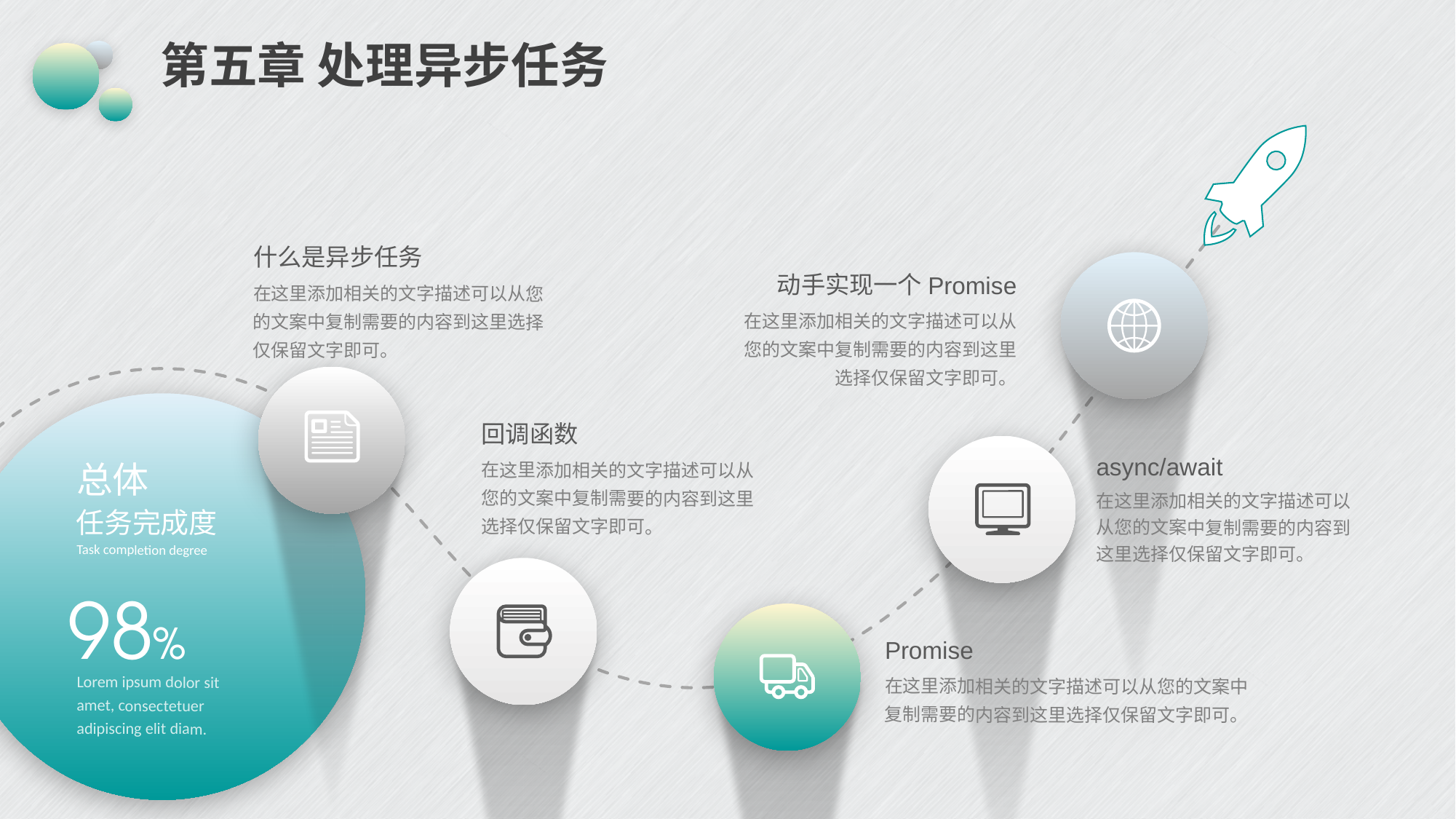

# 第五章 处理异步任务

什么是异步任务
在这里添加相关的文字描述可以从您的文案中复制需要的内容到这里选择仅保留文字即可。

动手实现一个Promise
在这里添加相关的文字描述可以从您的文案中复制需要的内容到这里选择仅保留文字即可。

回调函数
在这里添加相关的文字描述可以从您的文案中复制需要的内容到这里选择仅保留文字即可。

async/await
在这里添加相关的文字描述可以从您的文案中复制需要的内容到这里选择仅保留文字即可。
总体
任务完成度

Task completion degree

98%

Promise
在这里添加相关的文字描述可以从您的文案中复制需要的内容到这里选择仅保留文字即可。

Lorem ipsum dolor sit amet, consectetuer adipiscing elit diam.